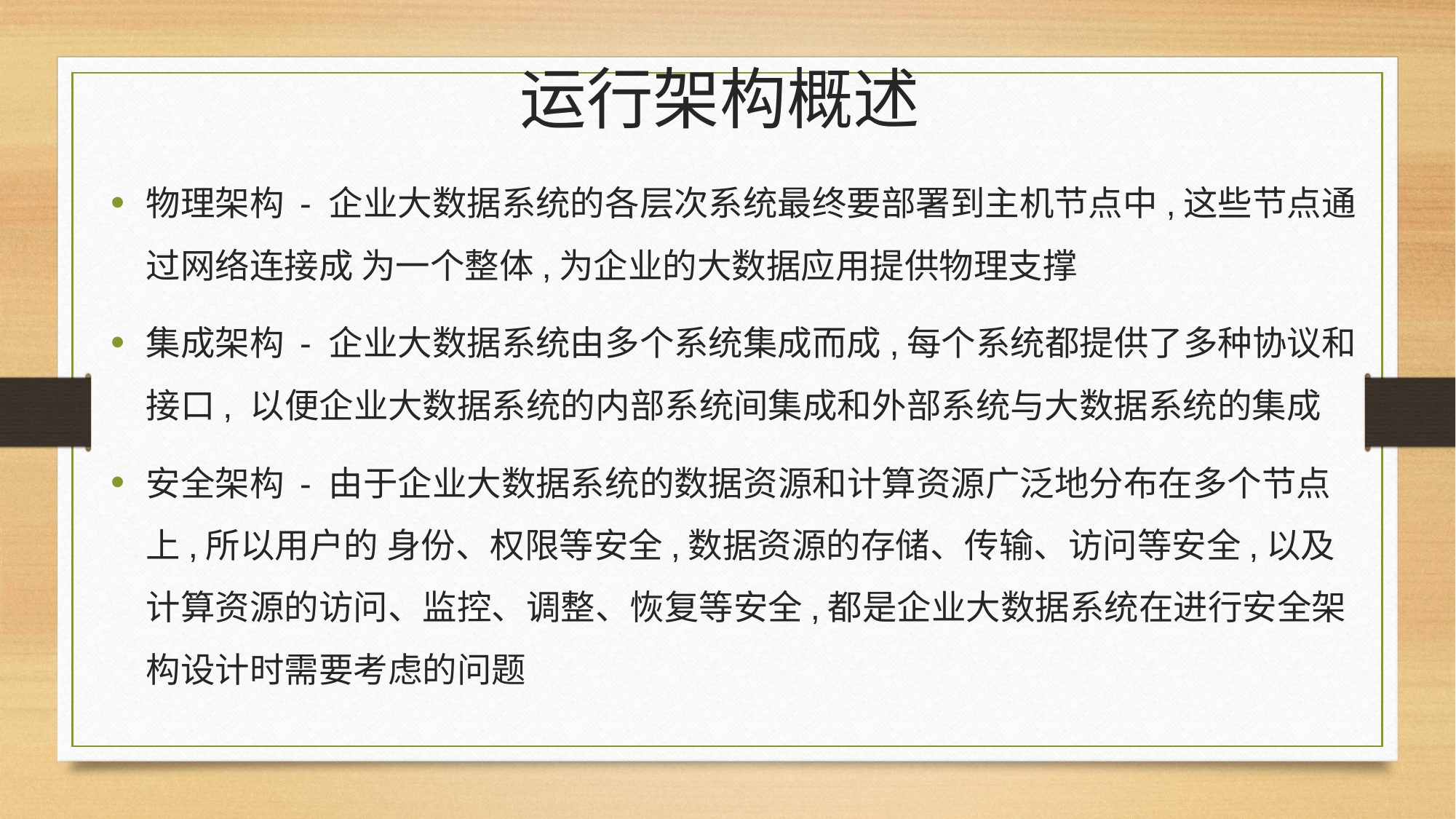

# 运行架构概述
物理架构 - 企业大数据系统的各层次系统最终要部署到主机节点中,这些节点通过网络连接成 为一个整体,为企业的大数据应用提供物理支撑
集成架构 - 企业大数据系统由多个系统集成而成,每个系统都提供了多种协议和接口, 以便企业大数据系统的内部系统间集成和外部系统与大数据系统的集成
安全架构 - 由于企业大数据系统的数据资源和计算资源广泛地分布在多个节点上,所以用户的 身份、权限等安全,数据资源的存储、传输、访问等安全,以及计算资源的访问、监控、调整、恢复等安全,都是企业大数据系统在进行安全架构设计时需要考虑的问题